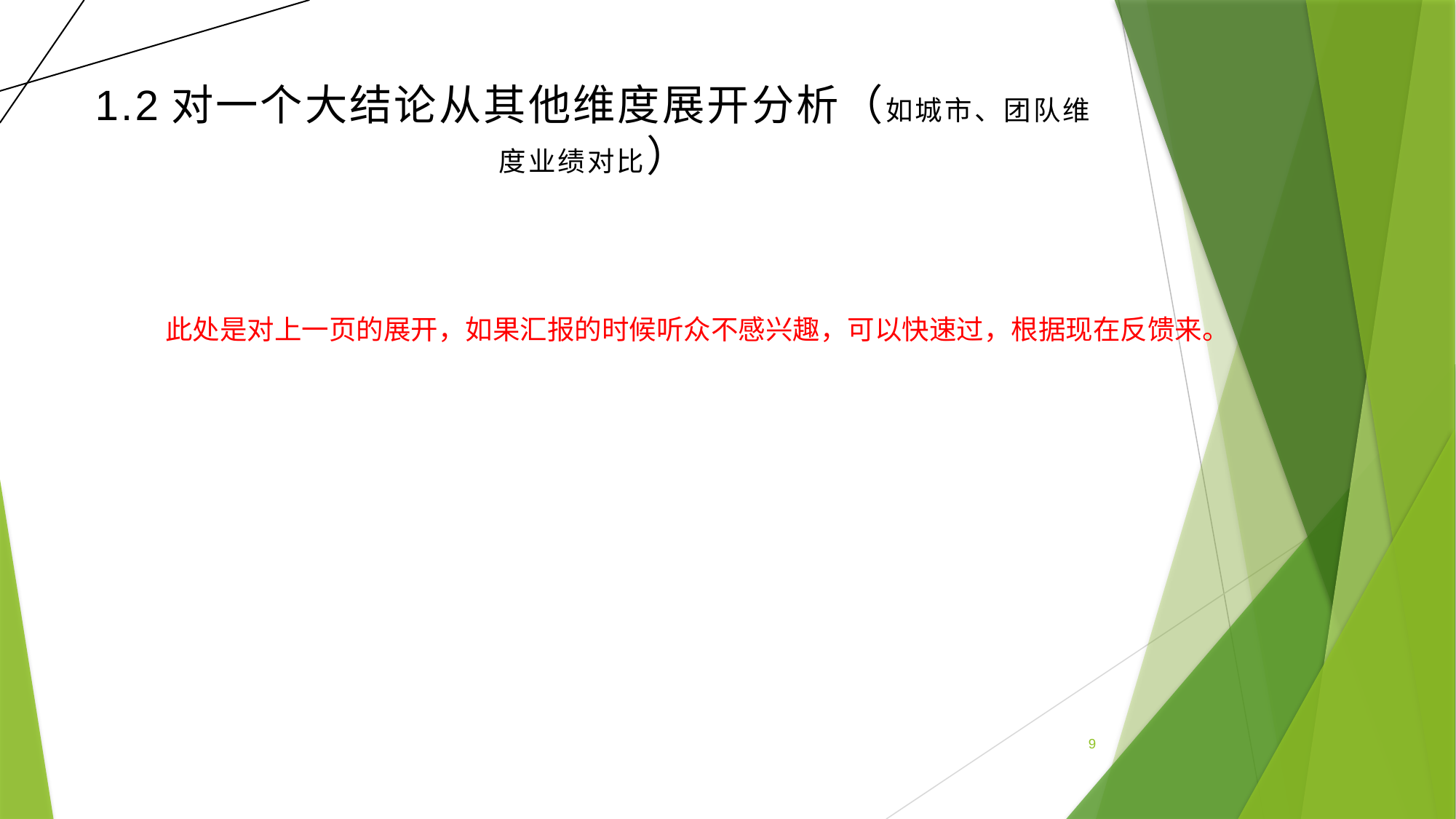

# 1.2对一个大结论从其他维度展开分析（如城市、团队维度业绩对比）
此处是对上一页的展开，如果汇报的时候听众不感兴趣，可以快速过，根据现在反馈来。
9